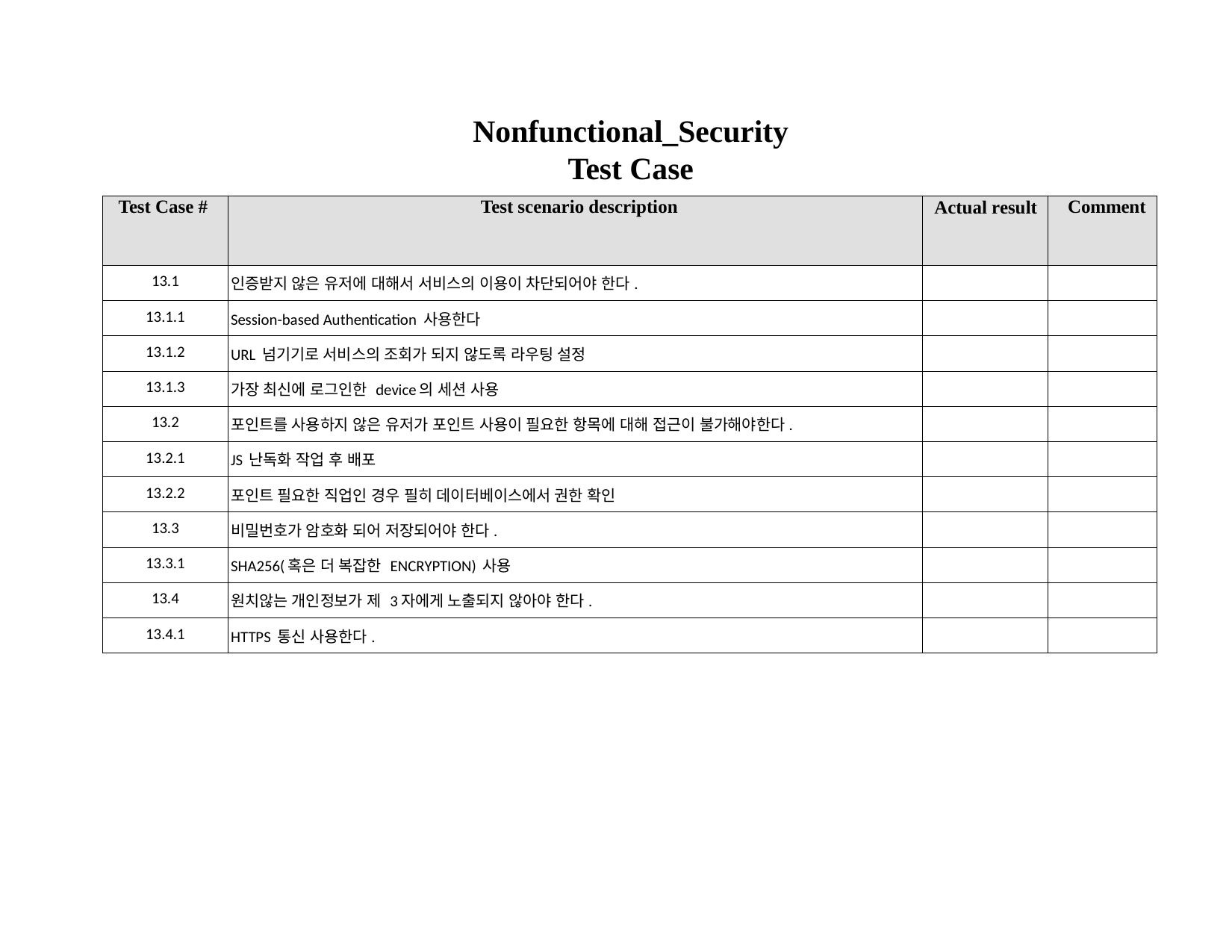

# Nonfunctional_Security Test Case
| Test Case # | Test scenario description | Actual result | Comment |
| --- | --- | --- | --- |
| 13.1 | 인증받지 않은 유저에 대해서 서비스의 이용이 차단되어야 한다. |  |  |
| 13.1.1 | Session-based Authentication 사용한다 |  |  |
| 13.1.2 | URL 넘기기로 서비스의 조회가 되지 않도록 라우팅 설정 |  |  |
| 13.1.3 | 가장 최신에 로그인한 device의 세션 사용 |  |  |
| 13.2 | 포인트를 사용하지 않은 유저가 포인트 사용이 필요한 항목에 대해 접근이 불가해야한다. |  |  |
| 13.2.1 | JS 난독화 작업 후 배포 |  |  |
| 13.2.2 | 포인트 필요한 직업인 경우 필히 데이터베이스에서 권한 확인 |  |  |
| 13.3 | 비밀번호가 암호화 되어 저장되어야 한다. |  |  |
| 13.3.1 | SHA256(혹은 더 복잡한 ENCRYPTION) 사용 |  |  |
| 13.4 | 원치않는 개인정보가 제 3자에게 노출되지 않아야 한다. |  |  |
| 13.4.1 | HTTPS 통신 사용한다. |  |  |